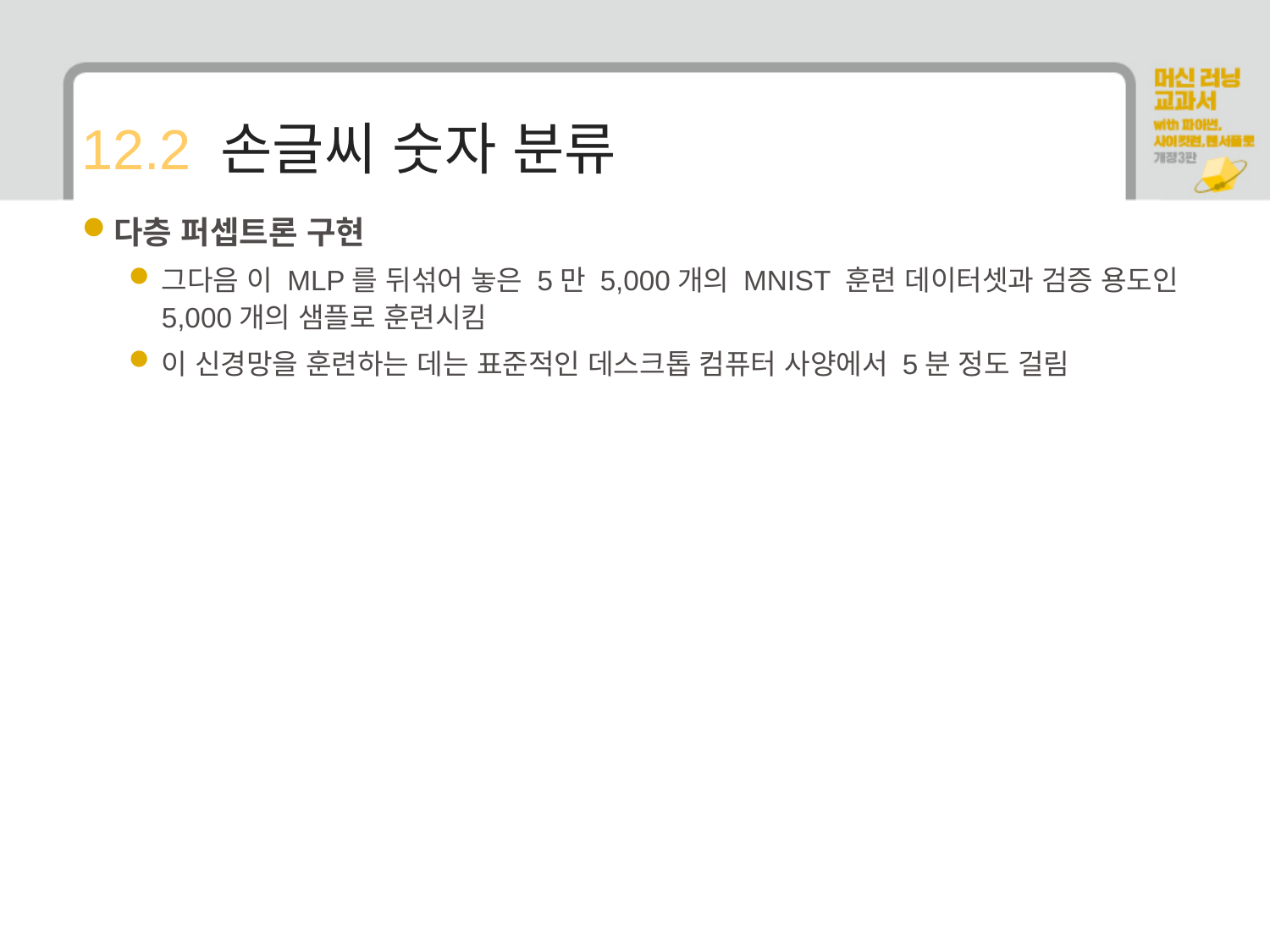

# 12.2 손글씨 숫자 분류
다층 퍼셉트론 구현
그다음 이 MLP를 뒤섞어 놓은 5만 5,000개의 MNIST 훈련 데이터셋과 검증 용도인 5,000개의 샘플로 훈련시킴
이 신경망을 훈련하는 데는 표준적인 데스크톱 컴퓨터 사양에서 5분 정도 걸림